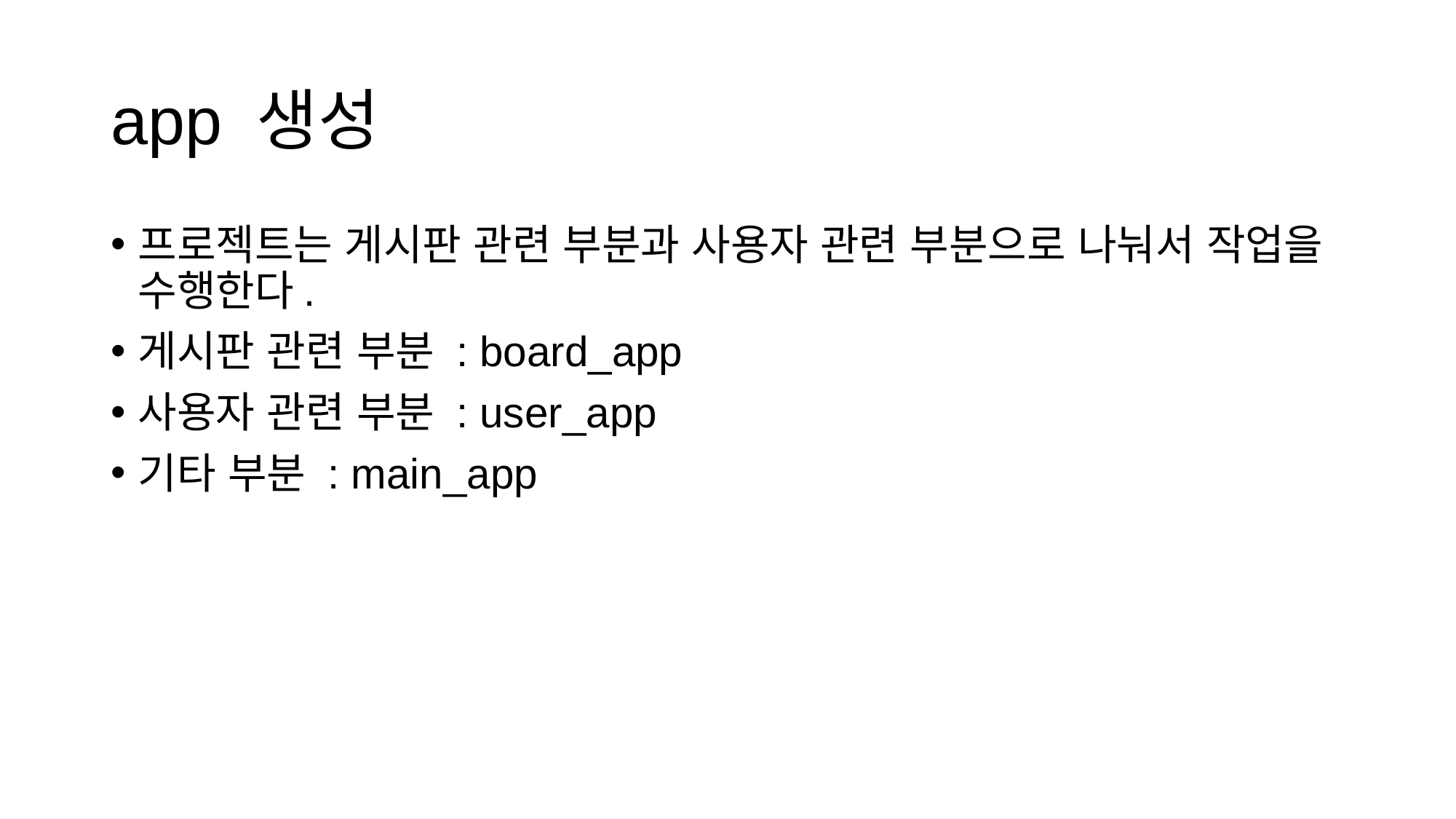

# app 생성
프로젝트는 게시판 관련 부분과 사용자 관련 부분으로 나눠서 작업을 수행한다.
게시판 관련 부분 : board_app
사용자 관련 부분 : user_app
기타 부분 : main_app